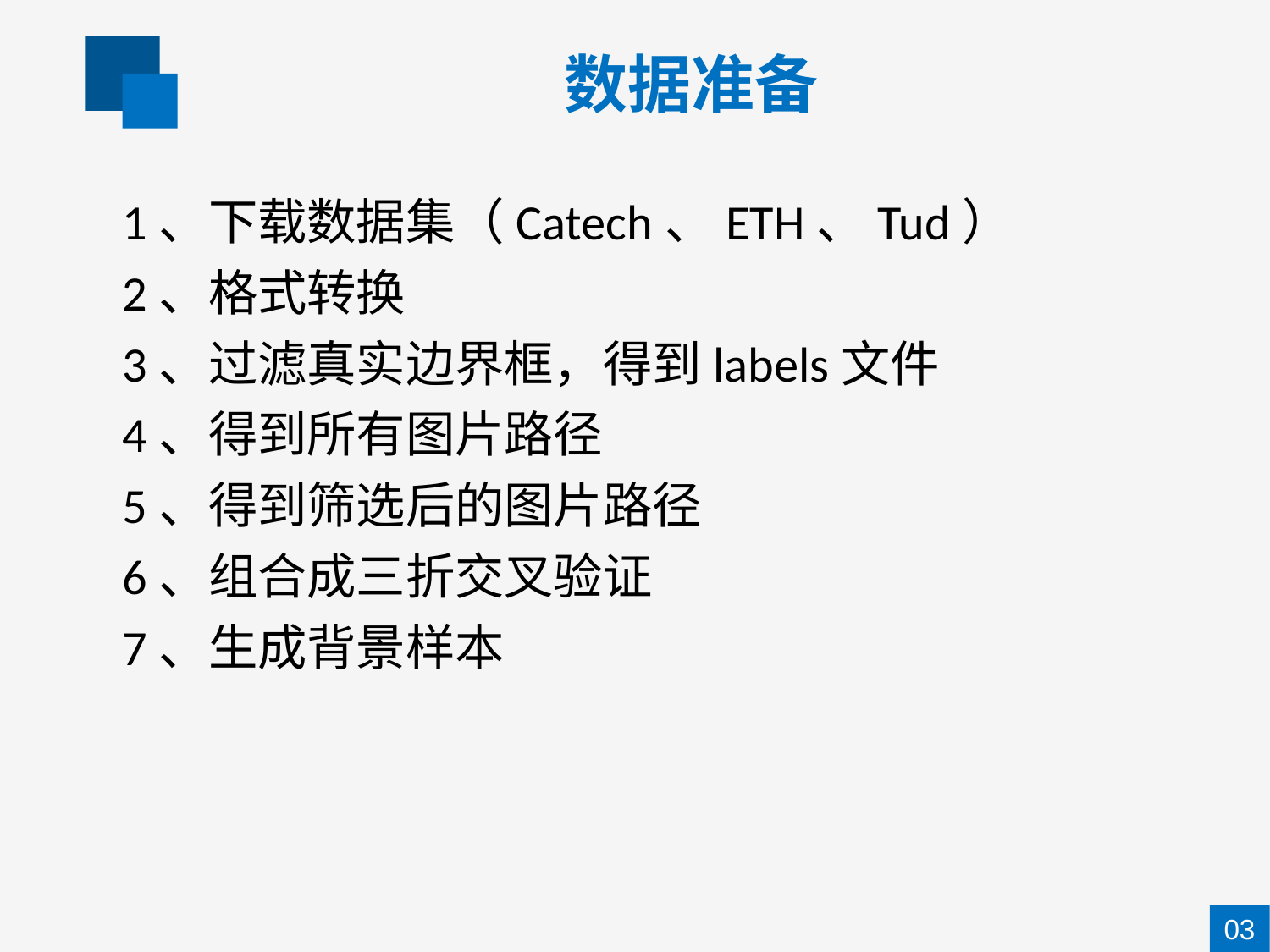

数据准备
1、下载数据集（Catech、ETH、Tud）
2、格式转换
3、过滤真实边界框，得到labels文件
4、得到所有图片路径
5、得到筛选后的图片路径
6、组合成三折交叉验证
7、生成背景样本

03